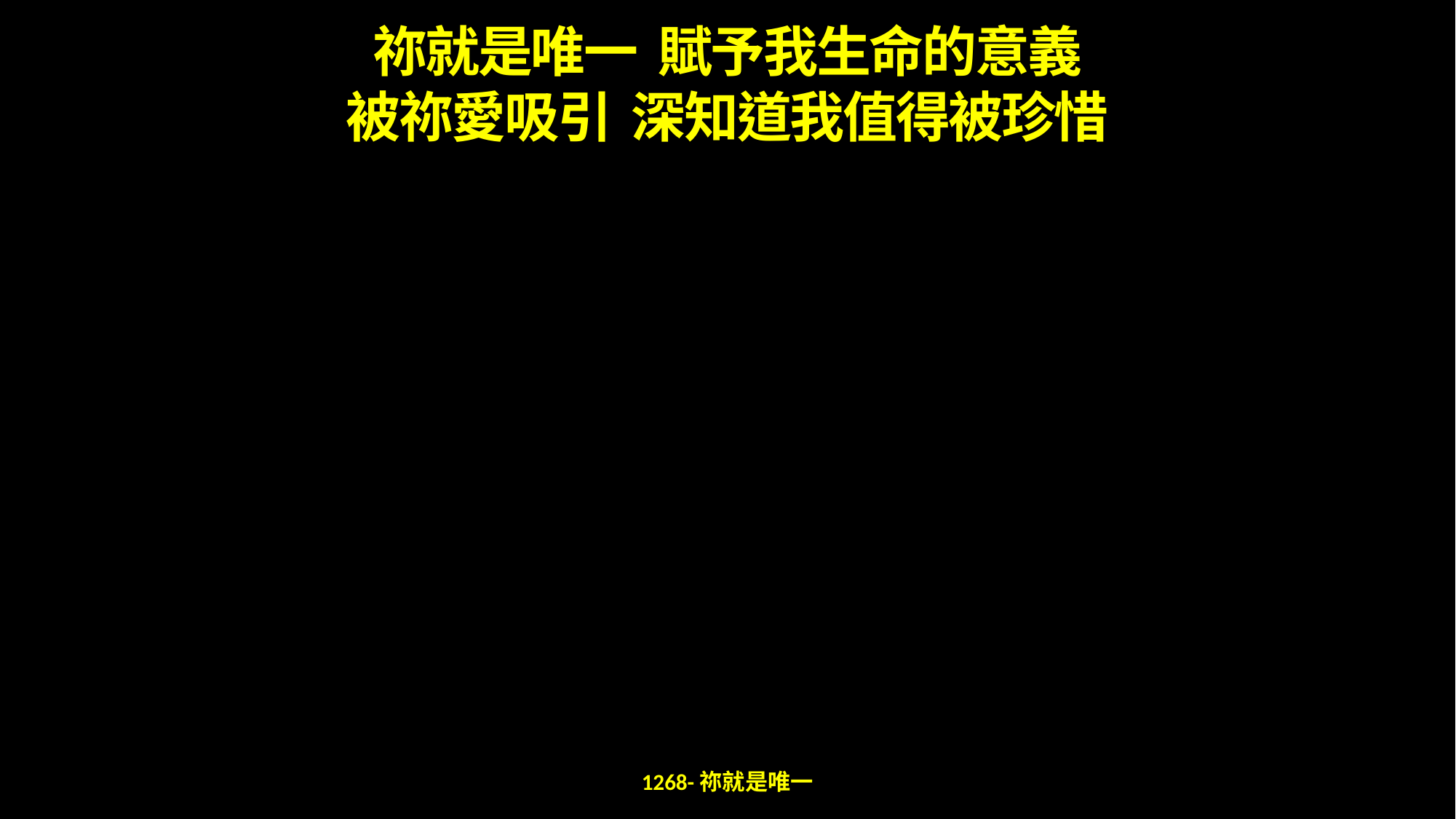

祢就是唯一  賦予我生命的意義
被祢愛吸引  深知道我值得被珍惜
1268-祢就是唯一